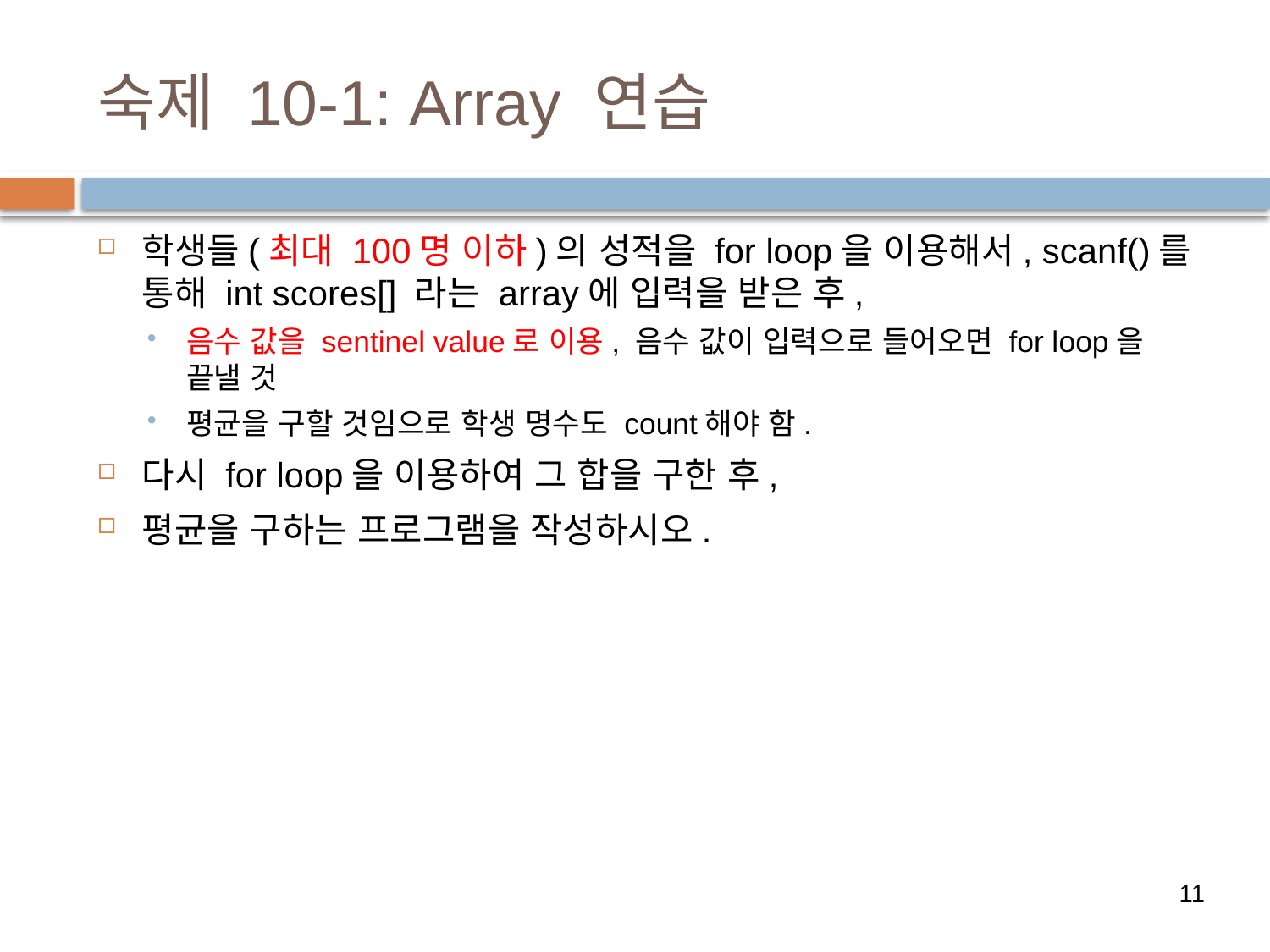

# 숙제 10-1: Array 연습
학생들(최대 100명 이하)의 성적을 for loop을 이용해서, scanf()를 통해 int scores[] 라는 array에 입력을 받은 후,
음수 값을 sentinel value로 이용, 음수 값이 입력으로 들어오면 for loop을 끝낼 것
평균을 구할 것임으로 학생 명수도 count해야 함.
다시 for loop을 이용하여 그 합을 구한 후,
평균을 구하는 프로그램을 작성하시오.
11